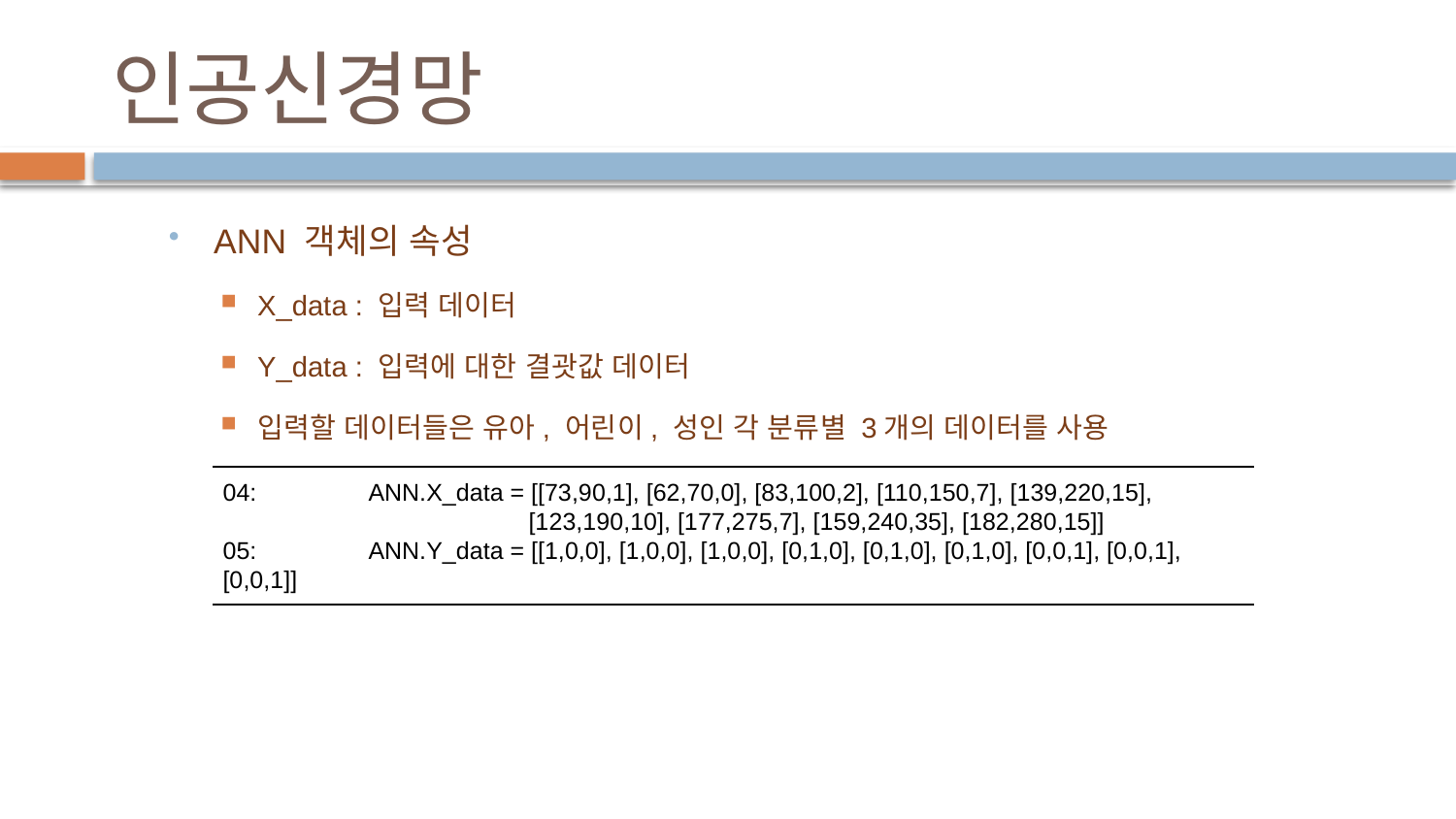

# 인공신경망
ANN 객체의 속성
X_data : 입력 데이터
Y_data : 입력에 대한 결괏값 데이터
입력할 데이터들은 유아, 어린이, 성인 각 분류별 3개의 데이터를 사용
| 04: ANN.X\_data = [[73,90,1], [62,70,0], [83,100,2], [110,150,7], [139,220,15], [123,190,10], [177,275,7], [159,240,35], [182,280,15]] 05: ANN.Y\_data = [[1,0,0], [1,0,0], [1,0,0], [0,1,0], [0,1,0], [0,1,0], [0,0,1], [0,0,1], [0,0,1]] |
| --- |